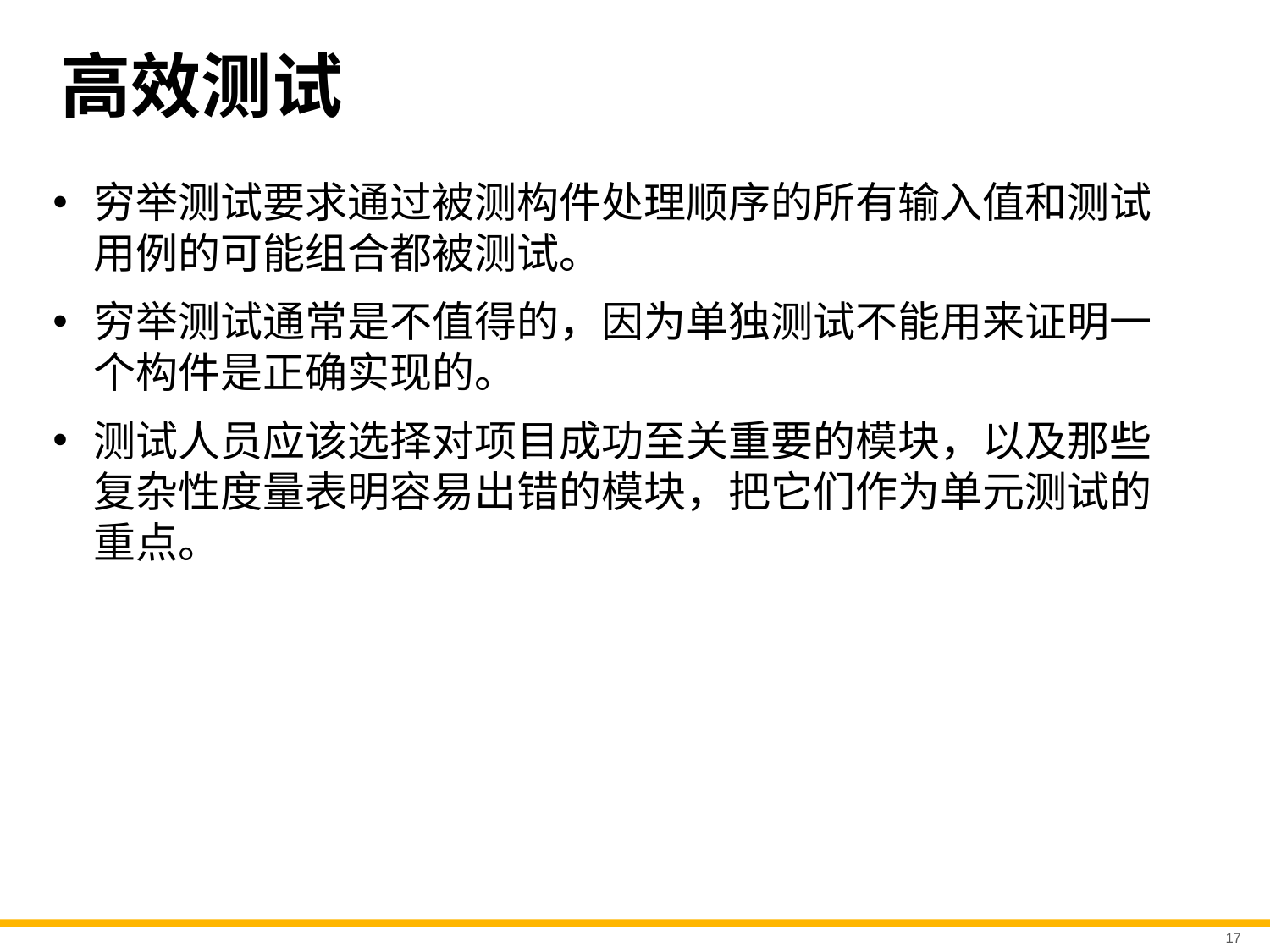

# 高效测试
穷举测试要求通过被测构件处理顺序的所有输入值和测试用例的可能组合都被测试。
穷举测试通常是不值得的，因为单独测试不能用来证明一个构件是正确实现的。
测试人员应该选择对项目成功至关重要的模块，以及那些复杂性度量表明容易出错的模块，把它们作为单元测试的重点。
17